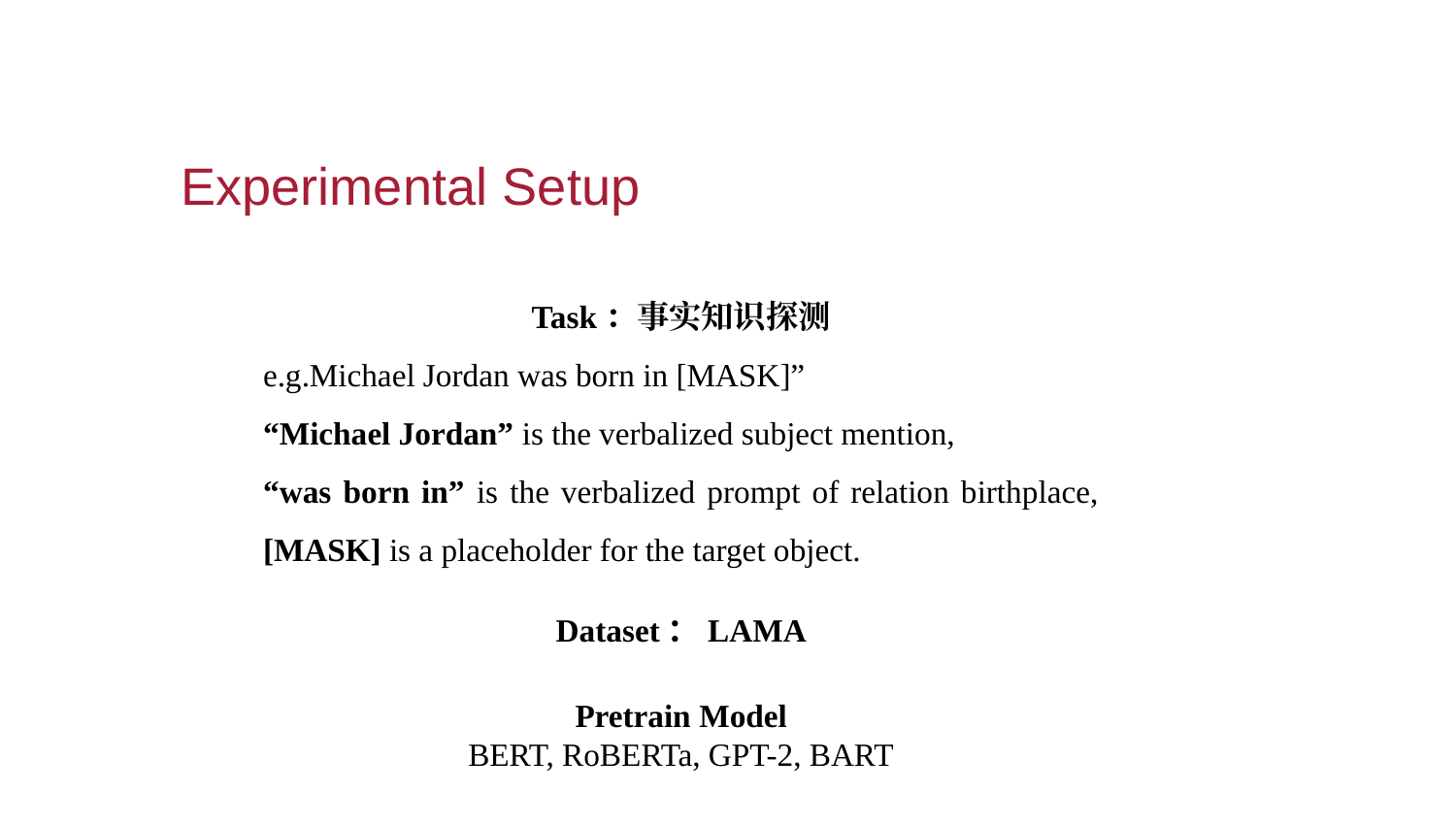

Experimental Setup

Task：事实知识探测
e.g.Michael Jordan was born in [MASK]”
“Michael Jordan” is the verbalized subject mention,
“was born in” is the verbalized prompt of relation birthplace, [MASK] is a placeholder for the target object.
Dataset：LAMA
Pretrain Model
BERT, RoBERTa, GPT-2, BART